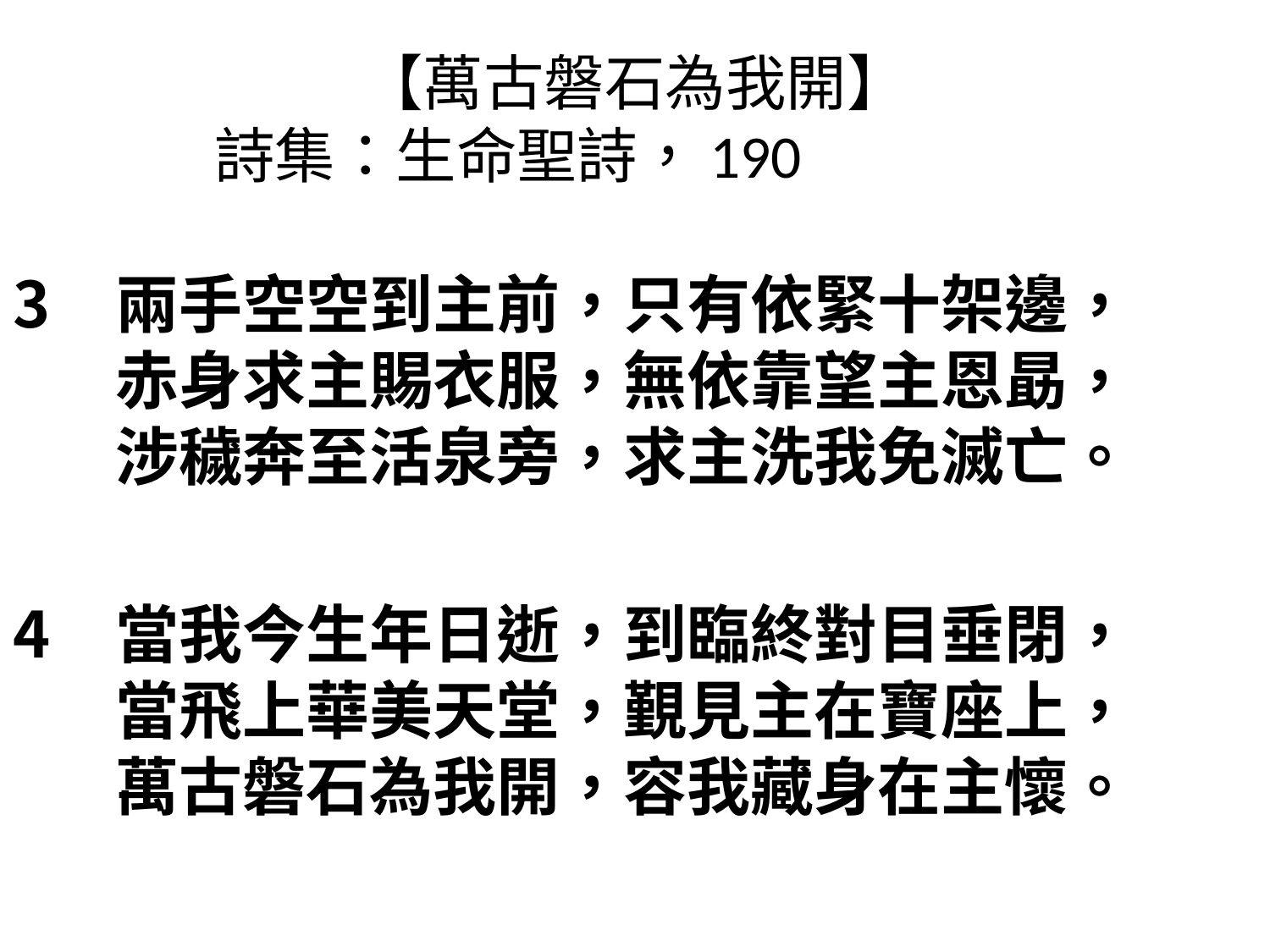

# 【萬古磐石為我開】 詩集：生命聖詩，190
兩手空空到主前，只有依緊十架邊，
赤身求主賜衣服，無依靠望主恩勗，
涉穢奔至活泉旁，求主洗我免滅亡。

當我今生年日逝，到臨終對目垂閉，
當飛上華美天堂，覲見主在寶座上，
萬古磐石為我開，容我藏身在主懷。